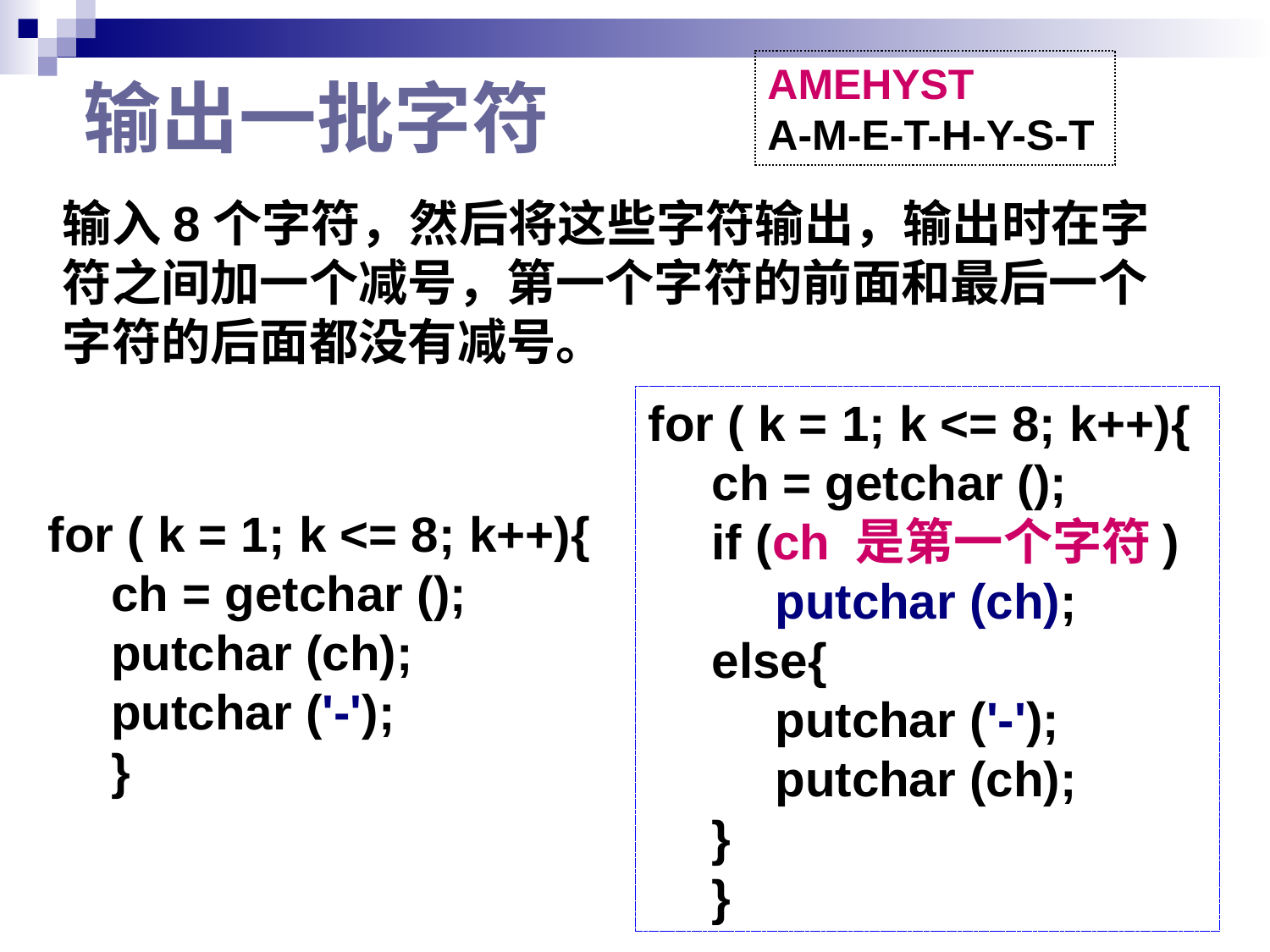

AMEHYST
A-M-E-T-H-Y-S-T
# 输出一批字符
输入8个字符，然后将这些字符输出，输出时在字符之间加一个减号，第一个字符的前面和最后一个字符的后面都没有减号。

for ( k = 1; k <= 8; k++){
ch = getchar ();
if (ch 是第一个字符)
putchar (ch);
else{
putchar ('-');
putchar (ch);
}
}
for ( k = 1; k <= 8; k++){
ch = getchar ();
putchar (ch);
putchar ('-');
}